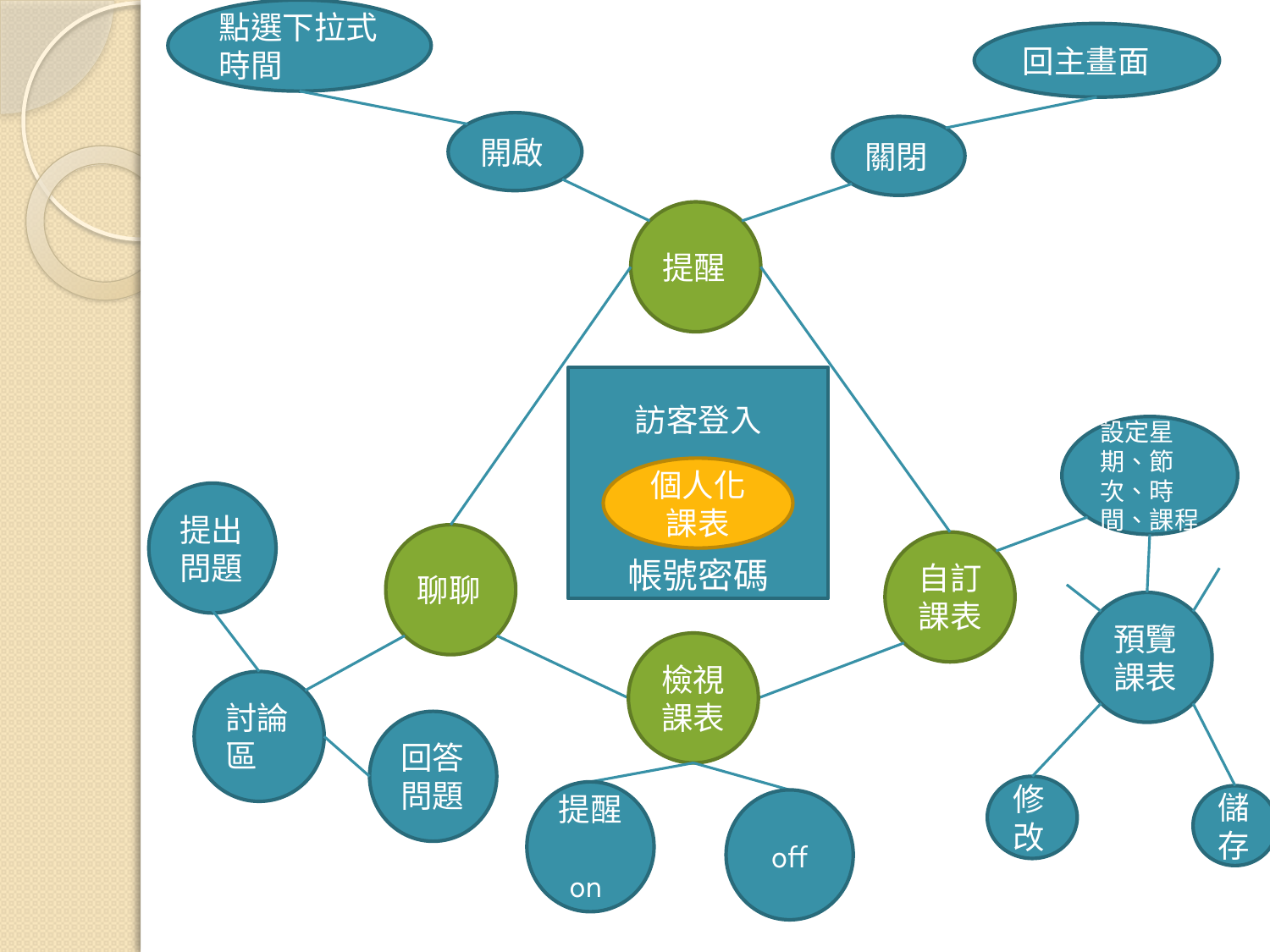

點選下拉式時間
回主畫面
開啟
關閉
提醒

訪客登入

帳號密碼

設定星期、節次、時間、課程

個人化課表

提出問題
聊聊
自訂課表
預覽課表
檢視課表
討論區
回答問題
修改
提醒     on
儲存
off